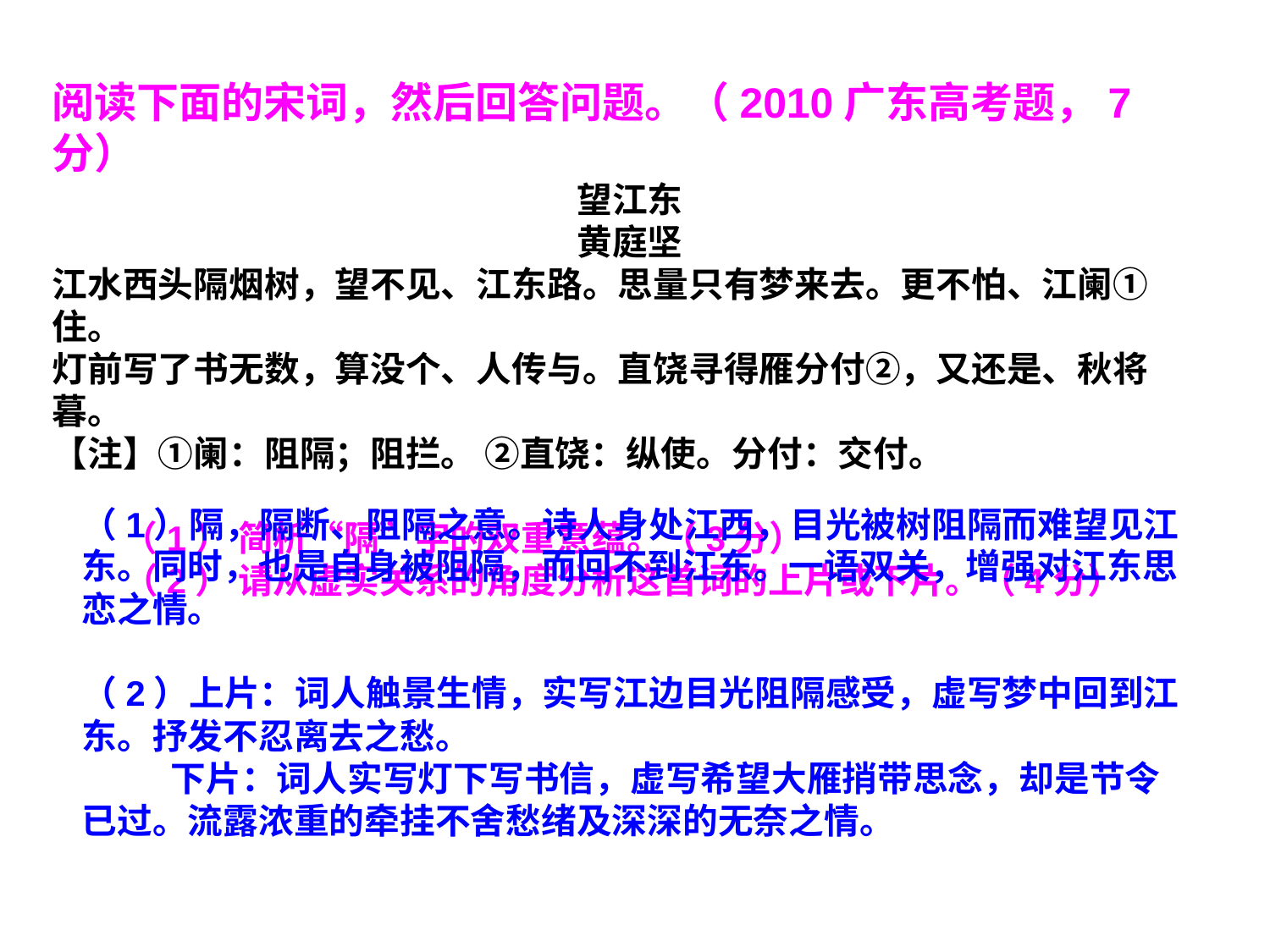

阅读下面的宋词，然后回答问题。（2010广东高考题，7分）
望江东
黄庭坚
江水西头隔烟树，望不见、江东路。思量只有梦来去。更不怕、江阑①住。
灯前写了书无数，算没个、人传与。直饶寻得雁分付②，又还是、秋将暮。
【注】①阑：阻隔；阻拦。 ②直饶：纵使。分付：交付。

　　（1） 简析“隔”字的双重意蕴。（3分）
　　（2） 请从虚实关系的角度分析这首词的上片或下片。（4分）

（1）隔，隔断、阻隔之意。诗人身处江西，目光被树阻隔而难望见江东。同时，也是自身被阻隔，而回不到江东。一语双关，增强对江东思恋之情。

（2）上片：词人触景生情，实写江边目光阻隔感受，虚写梦中回到江东。抒发不忍离去之愁。
          下片：词人实写灯下写书信，虚写希望大雁捎带思念，却是节令已过。流露浓重的牵挂不舍愁绪及深深的无奈之情。